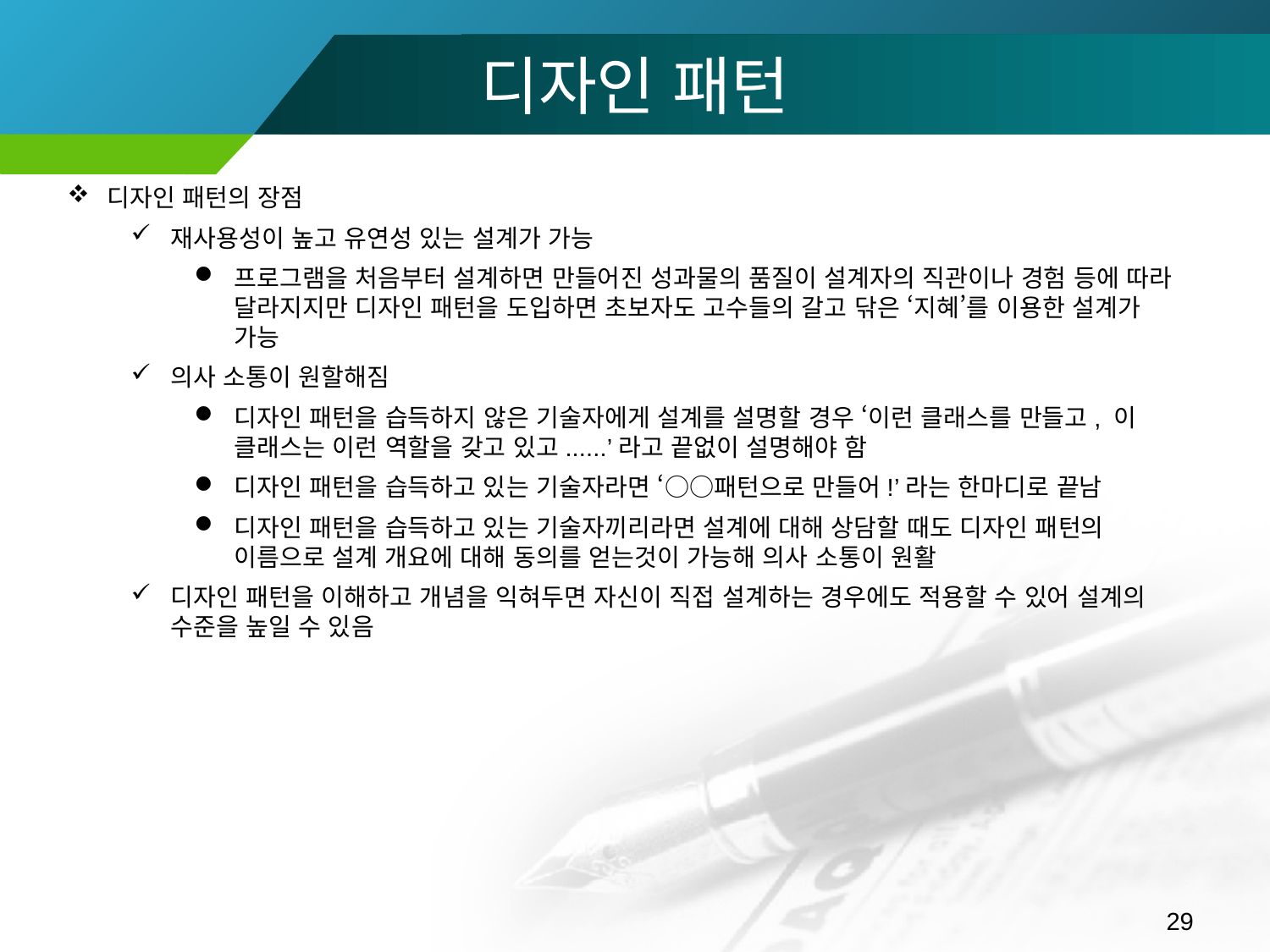

# 디자인 패턴
디자인 패턴의 장점
재사용성이 높고 유연성 있는 설계가 가능
프로그램을 처음부터 설계하면 만들어진 성과물의 품질이 설계자의 직관이나 경험 등에 따라 달라지지만 디자인 패턴을 도입하면 초보자도 고수들의 갈고 닦은 ‘지혜’를 이용한 설계가 가능
의사 소통이 원할해짐
디자인 패턴을 습득하지 않은 기술자에게 설계를 설명할 경우 ‘이런 클래스를 만들고, 이 클래스는 이런 역할을 갖고 있고......’라고 끝없이 설명해야 함
디자인 패턴을 습득하고 있는 기술자라면 ‘○○패턴으로 만들어!’라는 한마디로 끝남
디자인 패턴을 습득하고 있는 기술자끼리라면 설계에 대해 상담할 때도 디자인 패턴의 이름으로 설계 개요에 대해 동의를 얻는것이 가능해 의사 소통이 원활
디자인 패턴을 이해하고 개념을 익혀두면 자신이 직접 설계하는 경우에도 적용할 수 있어 설계의 수준을 높일 수 있음
29